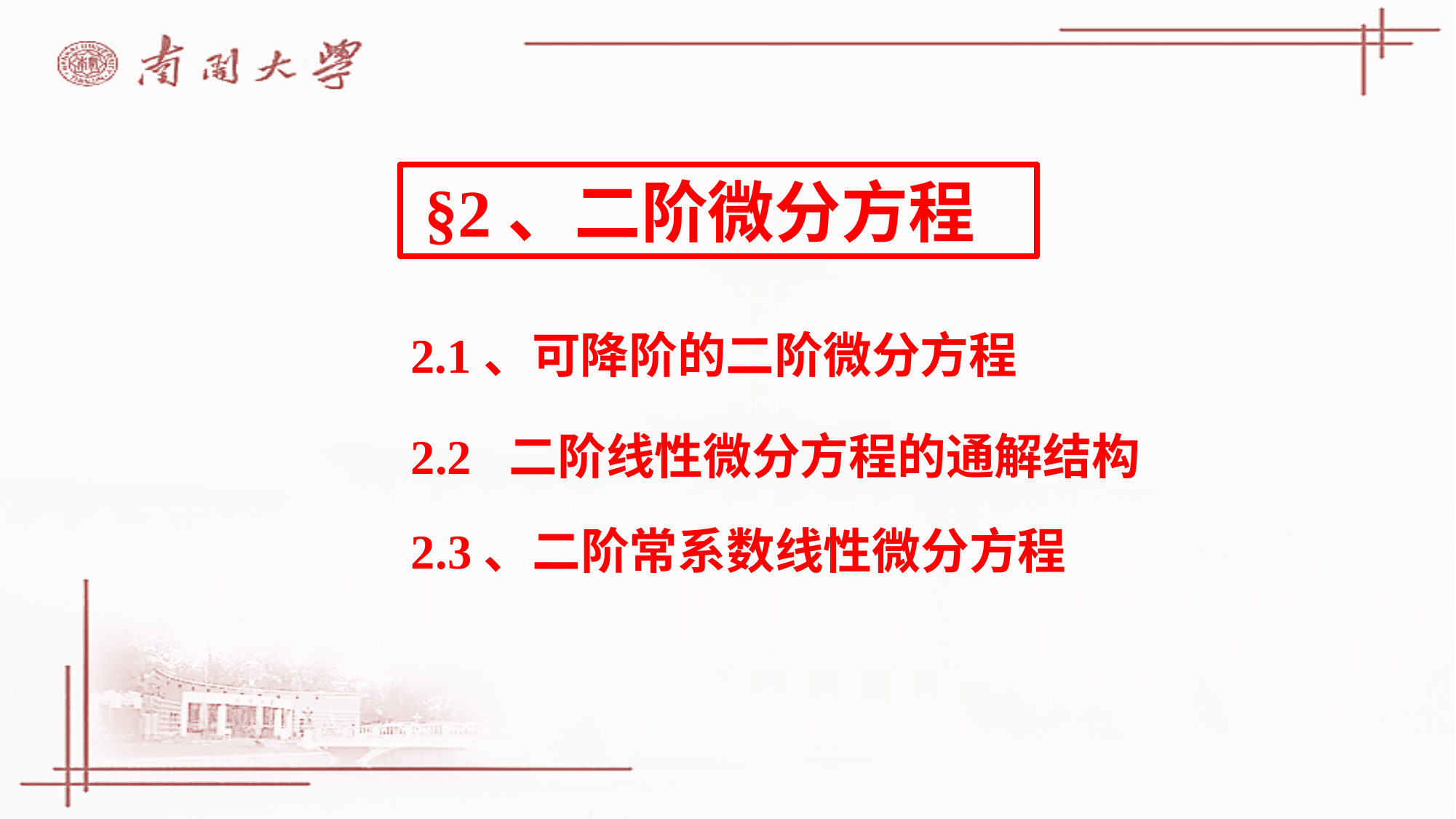

# §2、二阶微分方程
2.1、可降阶的二阶微分方程
2.2  二阶线性微分方程的通解结构
2.3、二阶常系数线性微分方程